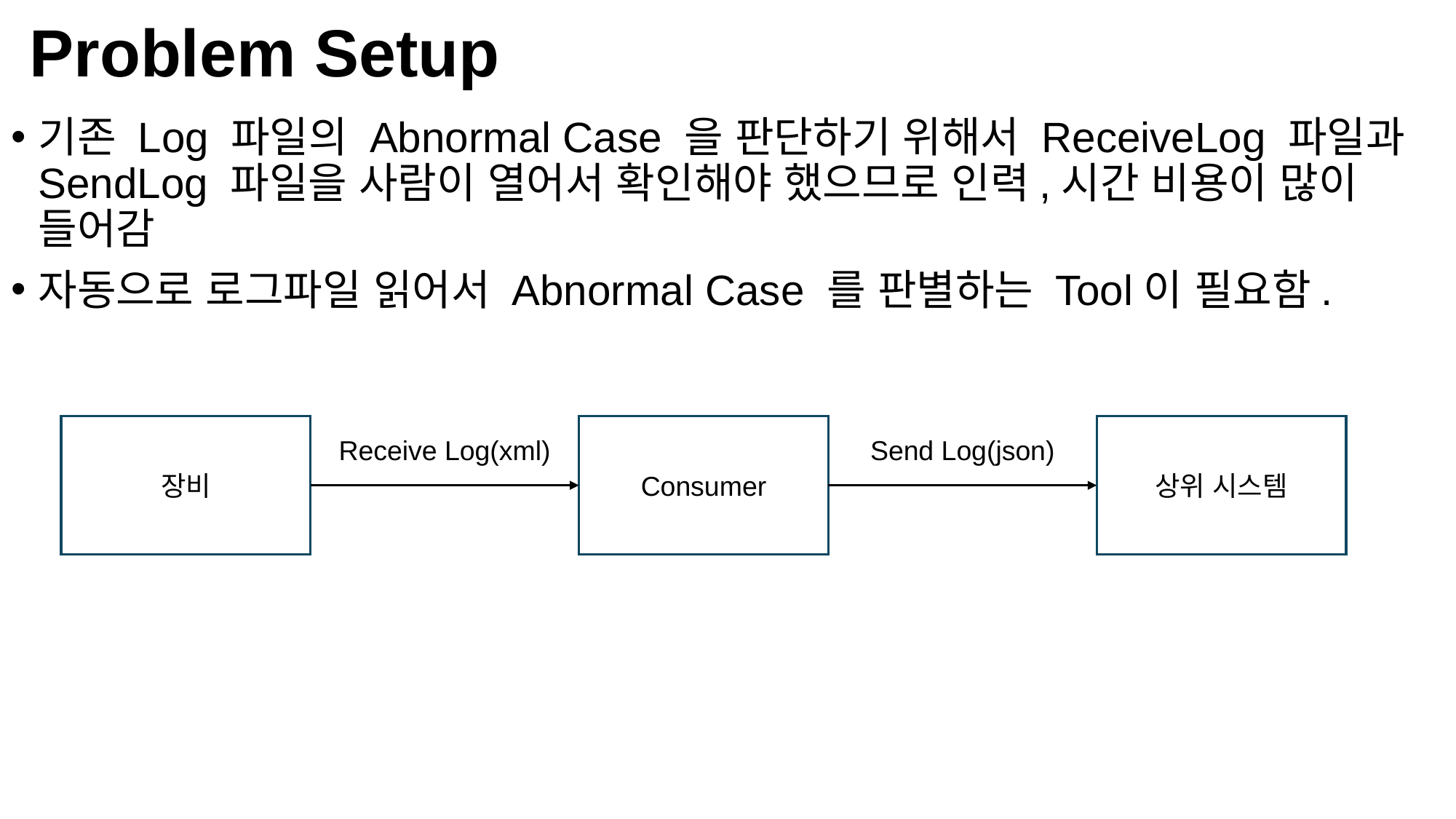

# Problem Setup
기존 Log 파일의 Abnormal Case 을 판단하기 위해서 ReceiveLog 파일과 SendLog 파일을 사람이 열어서 확인해야 했으므로 인력,시간 비용이 많이 들어감
자동으로 로그파일 읽어서 Abnormal Case 를 판별하는 Tool이 필요함.
장비
Consumer
상위 시스템
Receive Log(xml)
Send Log(json)